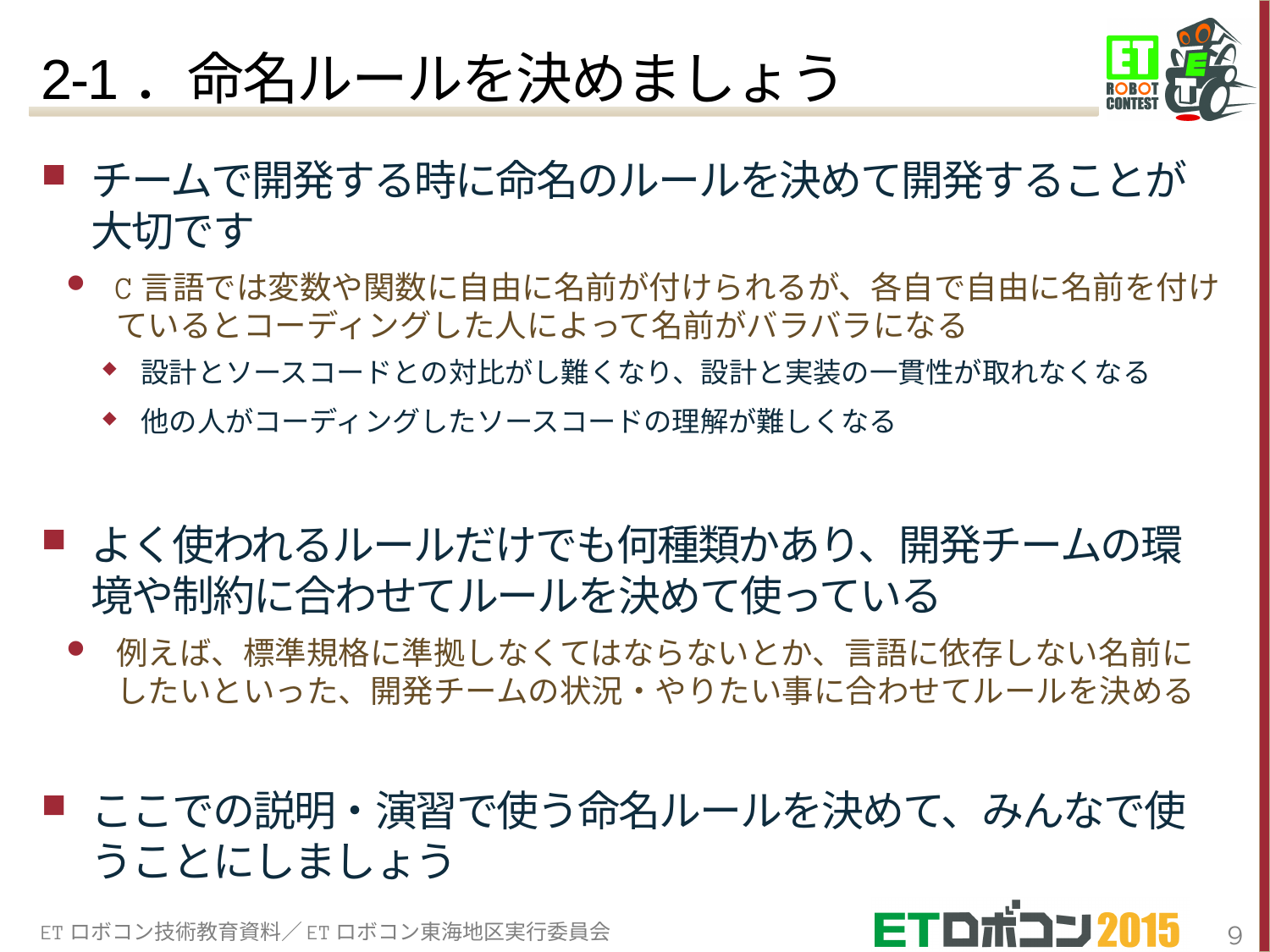

# 2-1．命名ルールを決めましょう
チームで開発する時に命名のルールを決めて開発することが大切です
C言語では変数や関数に自由に名前が付けられるが、各自で自由に名前を付けているとコーディングした人によって名前がバラバラになる
設計とソースコードとの対比がし難くなり、設計と実装の一貫性が取れなくなる
他の人がコーディングしたソースコードの理解が難しくなる

よく使われるルールだけでも何種類かあり、開発チームの環境や制約に合わせてルールを決めて使っている
例えば、標準規格に準拠しなくてはならないとか、言語に依存しない名前にしたいといった、開発チームの状況・やりたい事に合わせてルールを決める

ここでの説明・演習で使う命名ルールを決めて、みんなで使うことにしましょう
ETロボコン技術教育資料／ETロボコン東海地区実行委員会
9